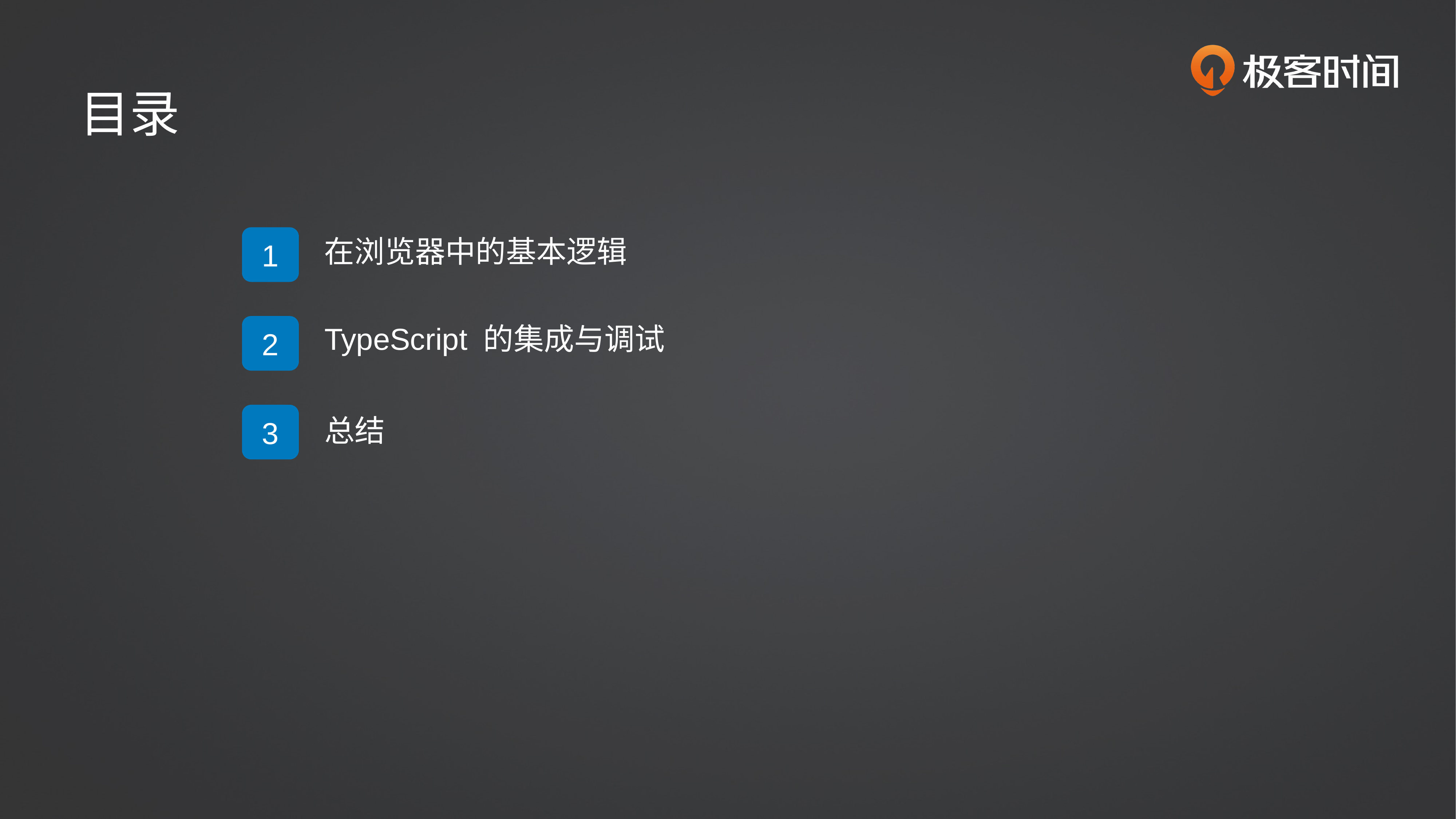

目录

1
在浏览器中的基本逻辑

2
TypeScript 的集成与调试

3
总结